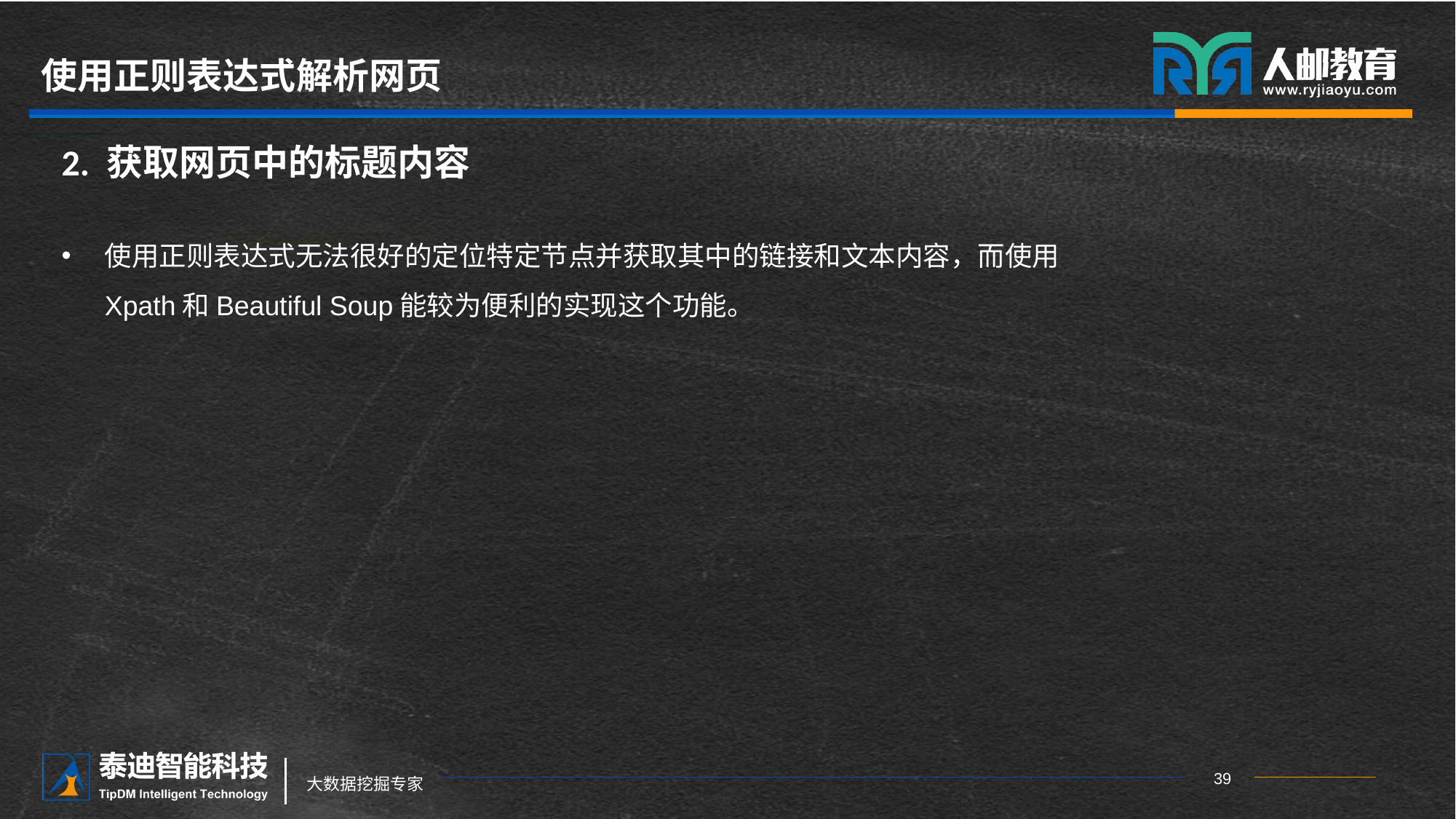

# 使用正则表达式解析网页
2. 获取网页中的标题内容
使用正则表达式无法很好的定位特定节点并获取其中的链接和文本内容，而使用Xpath和Beautiful Soup能较为便利的实现这个功能。